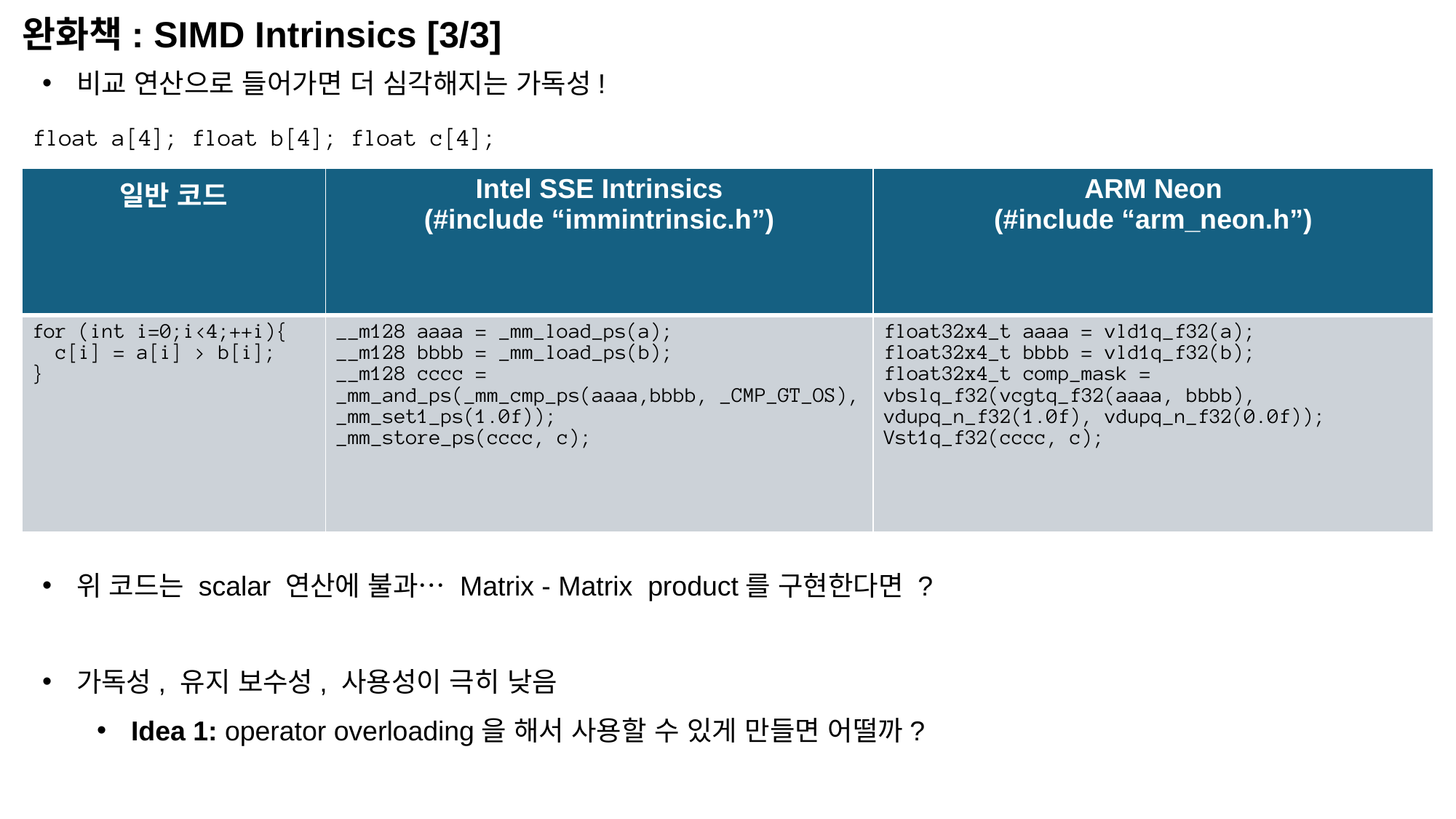

완화책: SIMD Intrinsics [3/3]
비교 연산으로 들어가면 더 심각해지는 가독성!
float a[4]; float b[4]; float c[4];
| 일반 코드 | Intel SSE Intrinsics (#include “immintrinsic.h”) | ARM Neon (#include “arm\_neon.h”) |
| --- | --- | --- |
| for (int i=0;i<4;++i){ c[i] = a[i] > b[i]; } | \_\_m128 aaaa = \_mm\_load\_ps(a); \_\_m128 bbbb = \_mm\_load\_ps(b); \_\_m128 cccc = \_mm\_and\_ps(\_mm\_cmp\_ps(aaaa,bbbb, \_CMP\_GT\_OS), \_mm\_set1\_ps(1.0f)); \_mm\_store\_ps(cccc, c); | float32x4\_t aaaa = vld1q\_f32(a); float32x4\_t bbbb = vld1q\_f32(b); float32x4\_t comp\_mask = vbslq\_f32(vcgtq\_f32(aaaa, bbbb), vdupq\_n\_f32(1.0f), vdupq\_n\_f32(0.0f)); Vst1q\_f32(cccc, c); |
위 코드는 scalar 연산에 불과… Matrix - Matrix  product를 구현한다면 ?
가독성, 유지 보수성, 사용성이 극히 낮음
Idea 1: operator overloading을 해서 사용할 수 있게 만들면 어떨까?